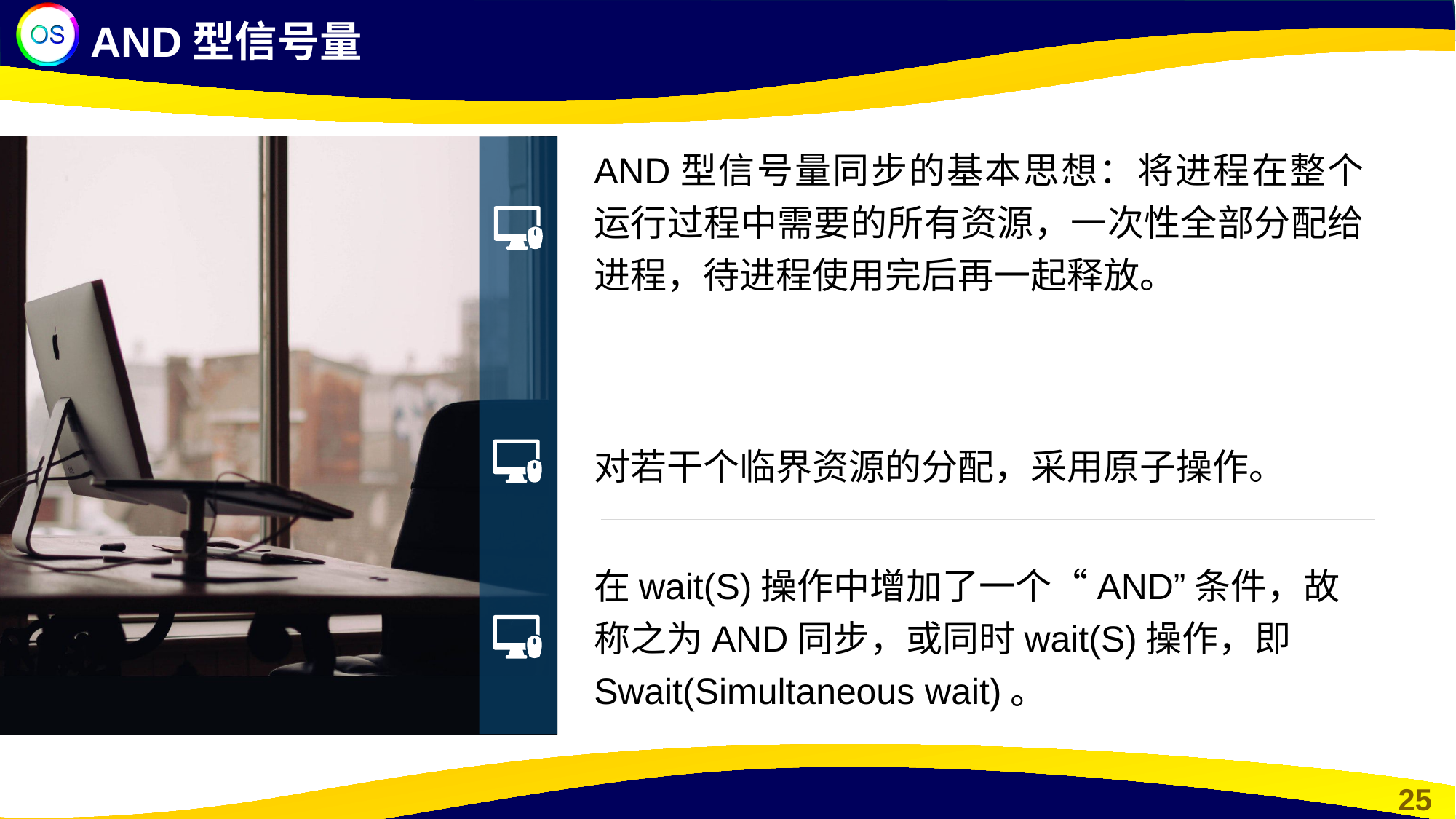

AND型信号量

AND型信号量同步的基本思想：将进程在整个运行过程中需要的所有资源，一次性全部分配给进程，待进程使用完后再一起释放。

对若干个临界资源的分配，采用原子操作。

在wait(S)操作中增加了一个“AND”条件，故称之为AND同步，或同时wait(S)操作，即Swait(Simultaneous wait)。

Signature
Date